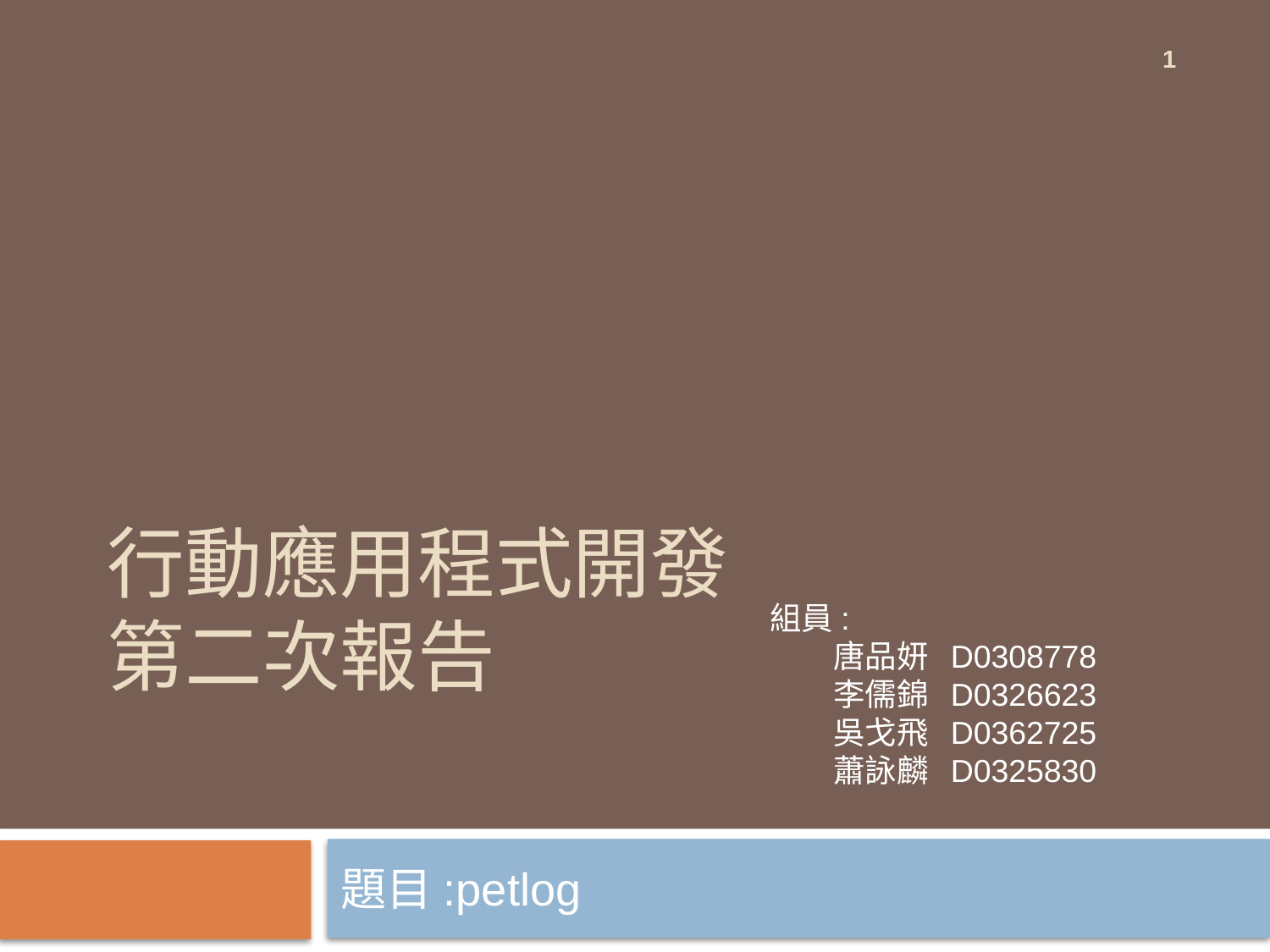

1
# 行動應用程式開發 第二次報告
組員:
唐品妍  D0308778
李儒錦  D0326623
吳戈飛  D0362725
蕭詠麟  D0325830
題目:petlog